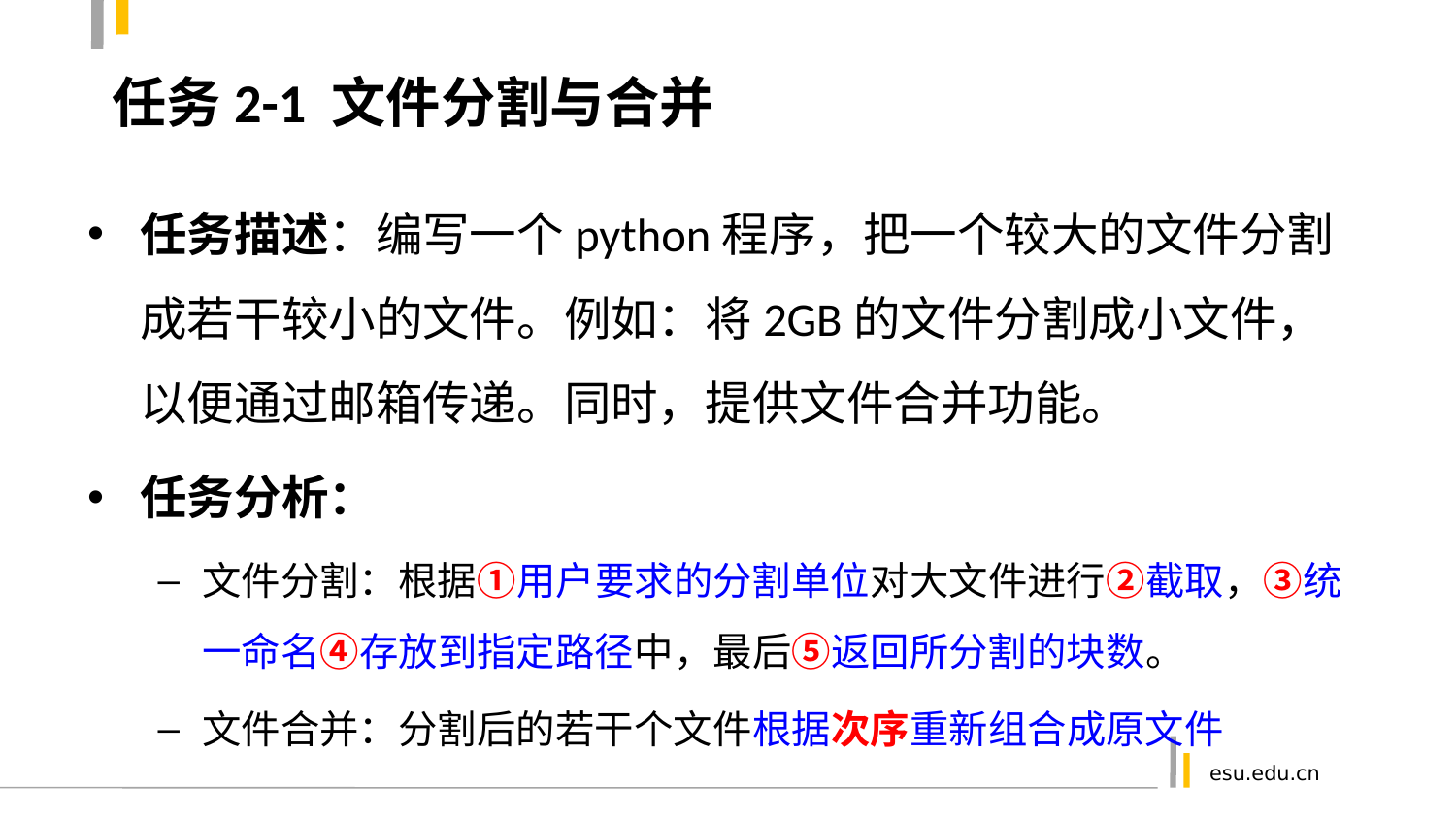

# 任务2-1 文件分割与合并
任务描述：编写一个python程序，把一个较大的文件分割成若干较小的文件。例如：将2GB的文件分割成小文件，以便通过邮箱传递。同时，提供文件合并功能。
任务分析：
文件分割：根据①用户要求的分割单位对大文件进行②截取，③统一命名④存放到指定路径中，最后⑤返回所分割的块数。
文件合并：分割后的若干个文件根据次序重新组合成原文件